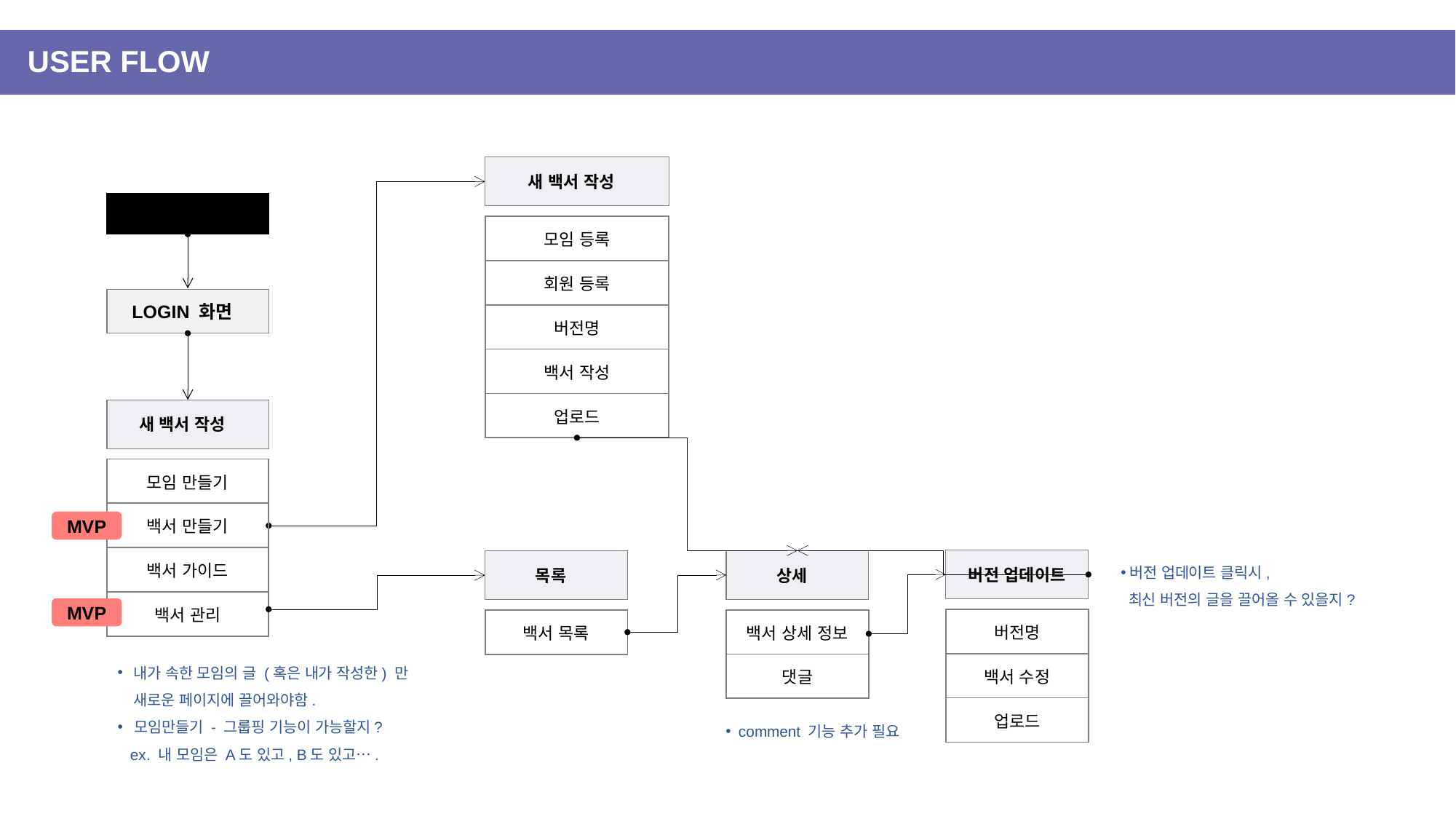

USER FLOW
새 백서 작성
백서 접근
| 모임 등록 |
| --- |
| 회원 등록 |
| 버전명 |
| 백서 작성 |
| 업로드 |
LOGIN 화면
새 백서 작성
| 모임 만들기 |
| --- |
| 백서 만들기 |
| 백서 가이드 |
| 백서 관리 |
MVP
버전 업데이트 클릭시,
 최신 버전의 글을 끌어올 수 있을지?
버전 업데이트
상세
목록
MVP
| 버전명 |
| --- |
| 백서 수정 |
| 업로드 |
| 백서 상세 정보 |
| --- |
| 댓글 |
| 백서 목록 |
| --- |
 내가 속한 모임의 글 (혹은 내가 작성한) 만
   새로운 페이지에 끌어와야함.
 모임만들기 - 그룹핑 기능이 가능할지?
   ex. 내 모임은 A도 있고, B도 있고….
 comment 기능 추가 필요